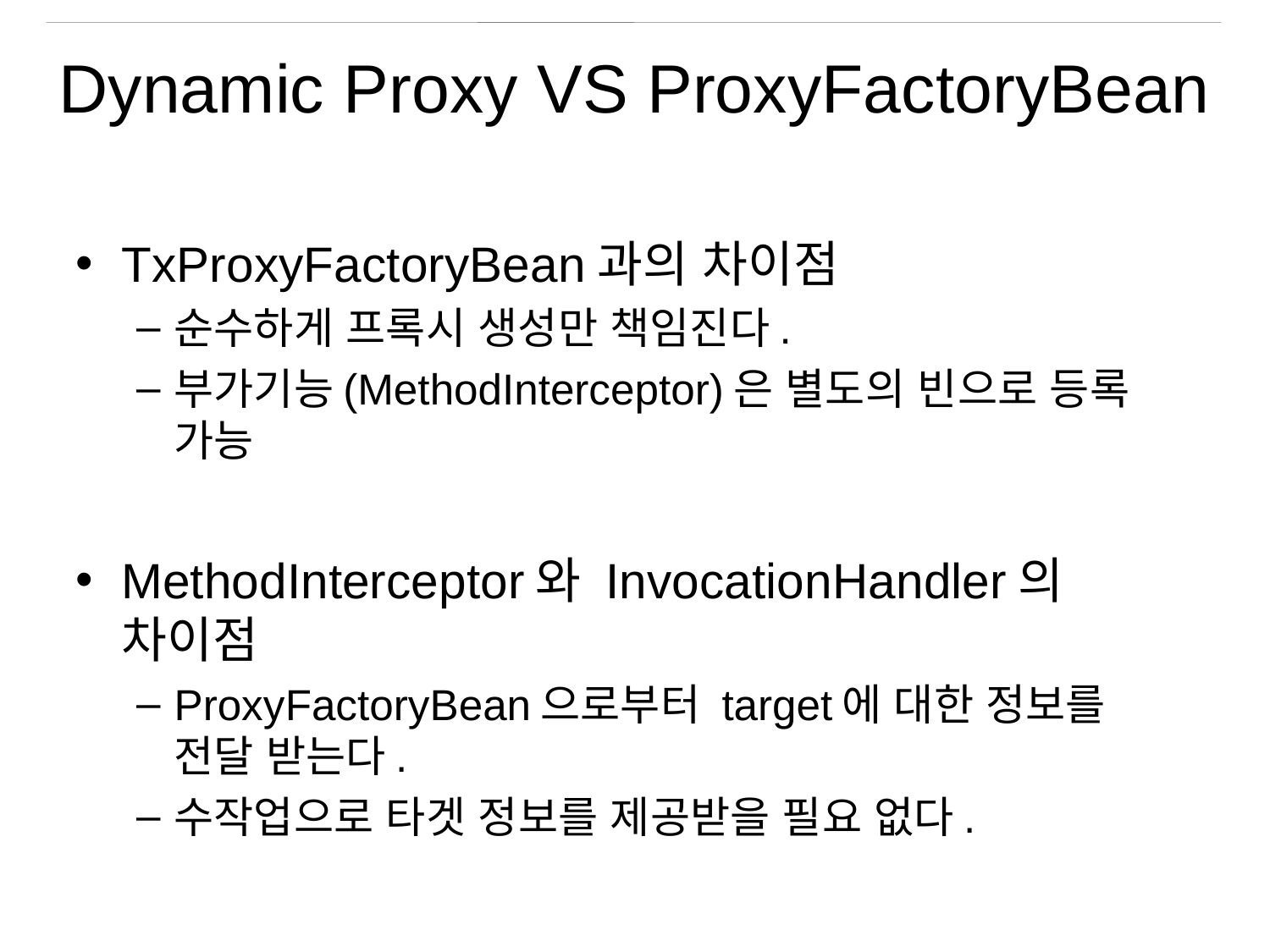

# Dynamic Proxy VS ProxyFactoryBean
TxProxyFactoryBean과의 차이점
순수하게 프록시 생성만 책임진다.
부가기능(MethodInterceptor)은 별도의 빈으로 등록 가능

MethodInterceptor와 InvocationHandler의 차이점
ProxyFactoryBean으로부터 target에 대한 정보를 전달 받는다.
수작업으로 타겟 정보를 제공받을 필요 없다.